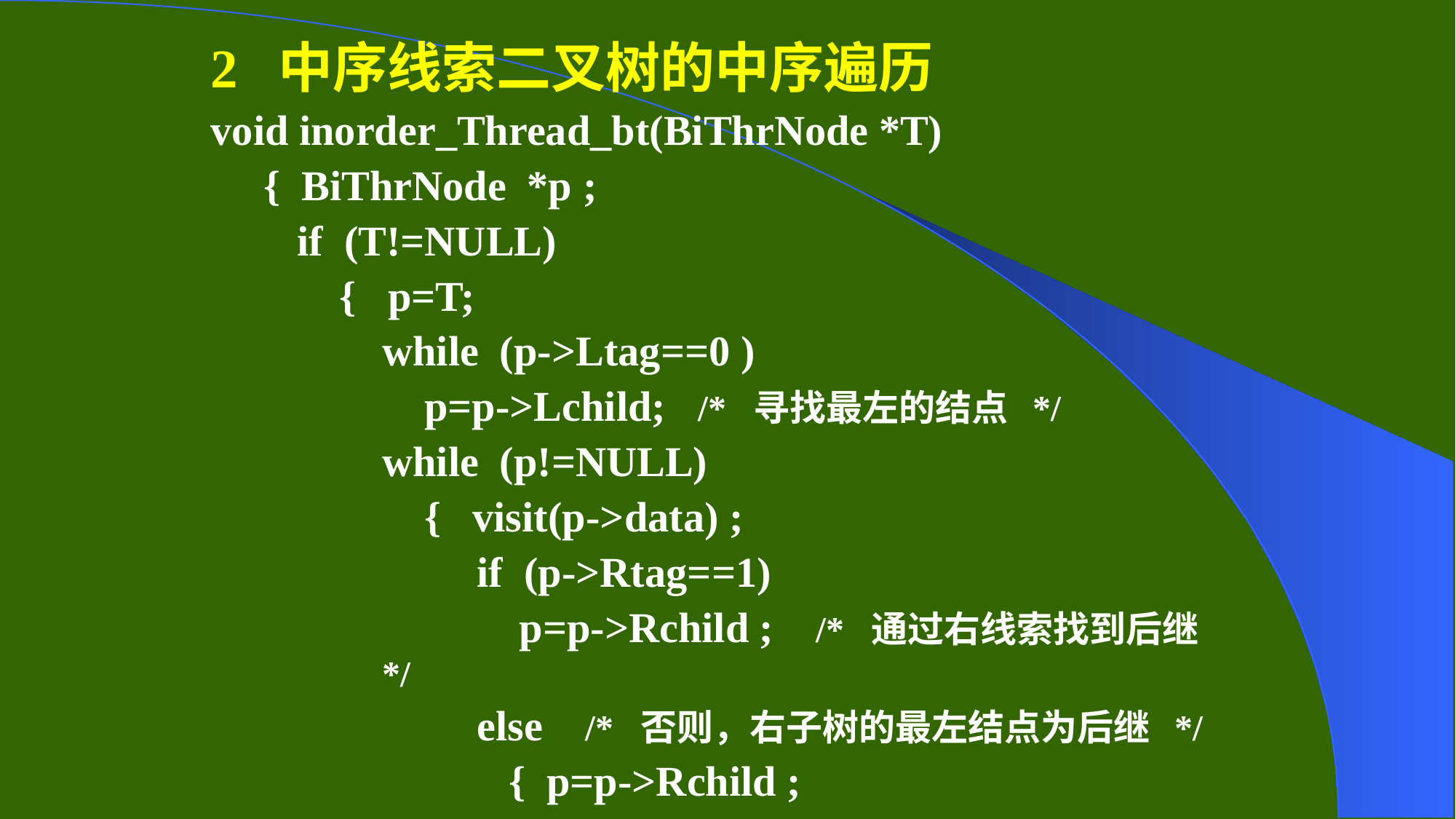

2  中序线索二叉树的中序遍历
void inorder_Thread_bt(BiThrNode *T)
 {  BiThrNode  *p ;
if  (T!=NULL)
{   p=T;
while  (p->Ltag==0 )
    p=p->Lchild;   /*  寻找最左的结点  */
while  (p!=NULL)
    {   visit(p->data) ;
         if  (p->Rtag==1)
             p=p->Rchild ;    /*  通过右线索找到后继  */
         else    /*  否则，右子树的最左结点为后继  */
            {  p=p->Rchild ;